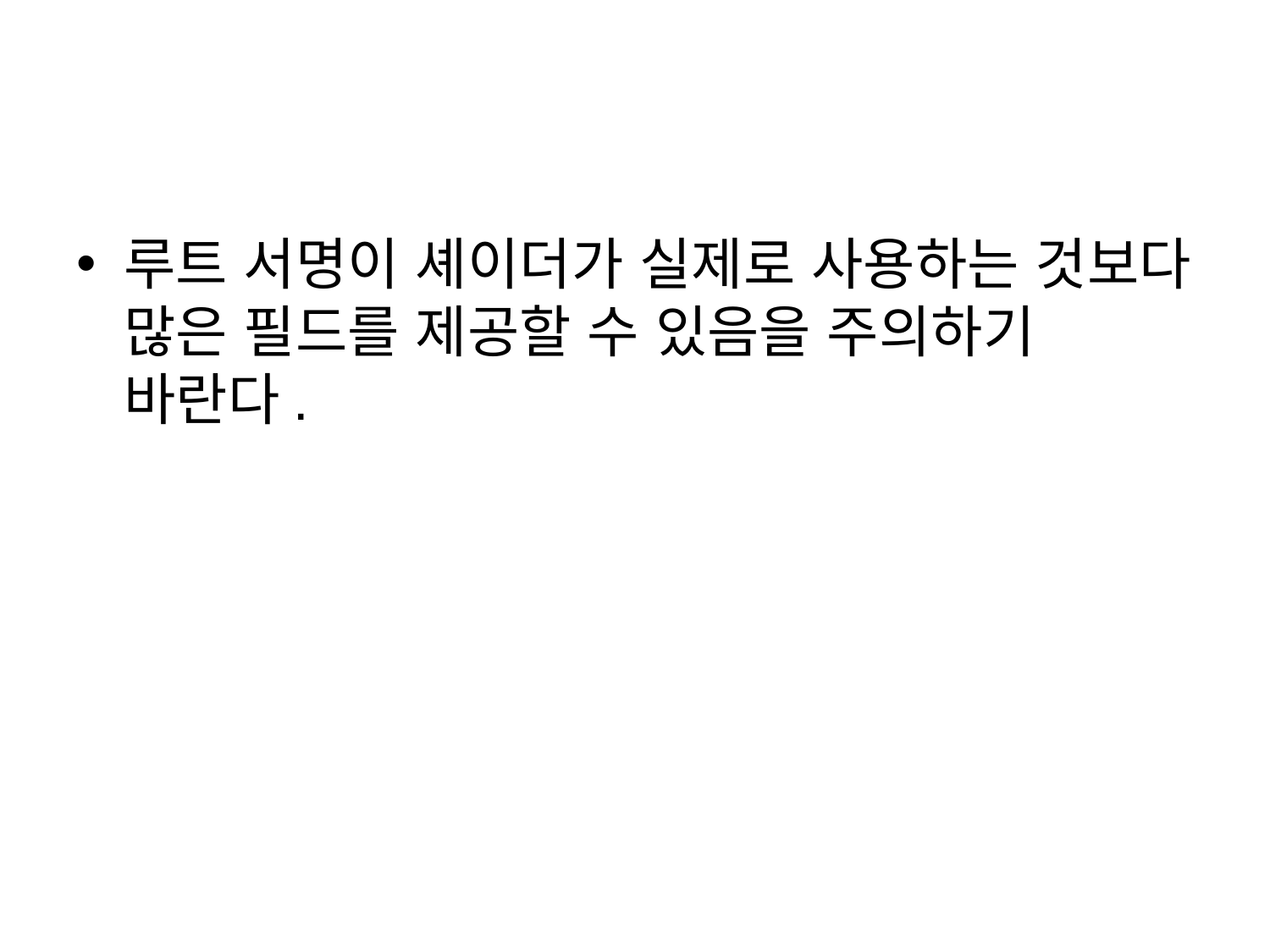

#
루트 서명이 셰이더가 실제로 사용하는 것보다 많은 필드를 제공할 수 있음을 주의하기 바란다.